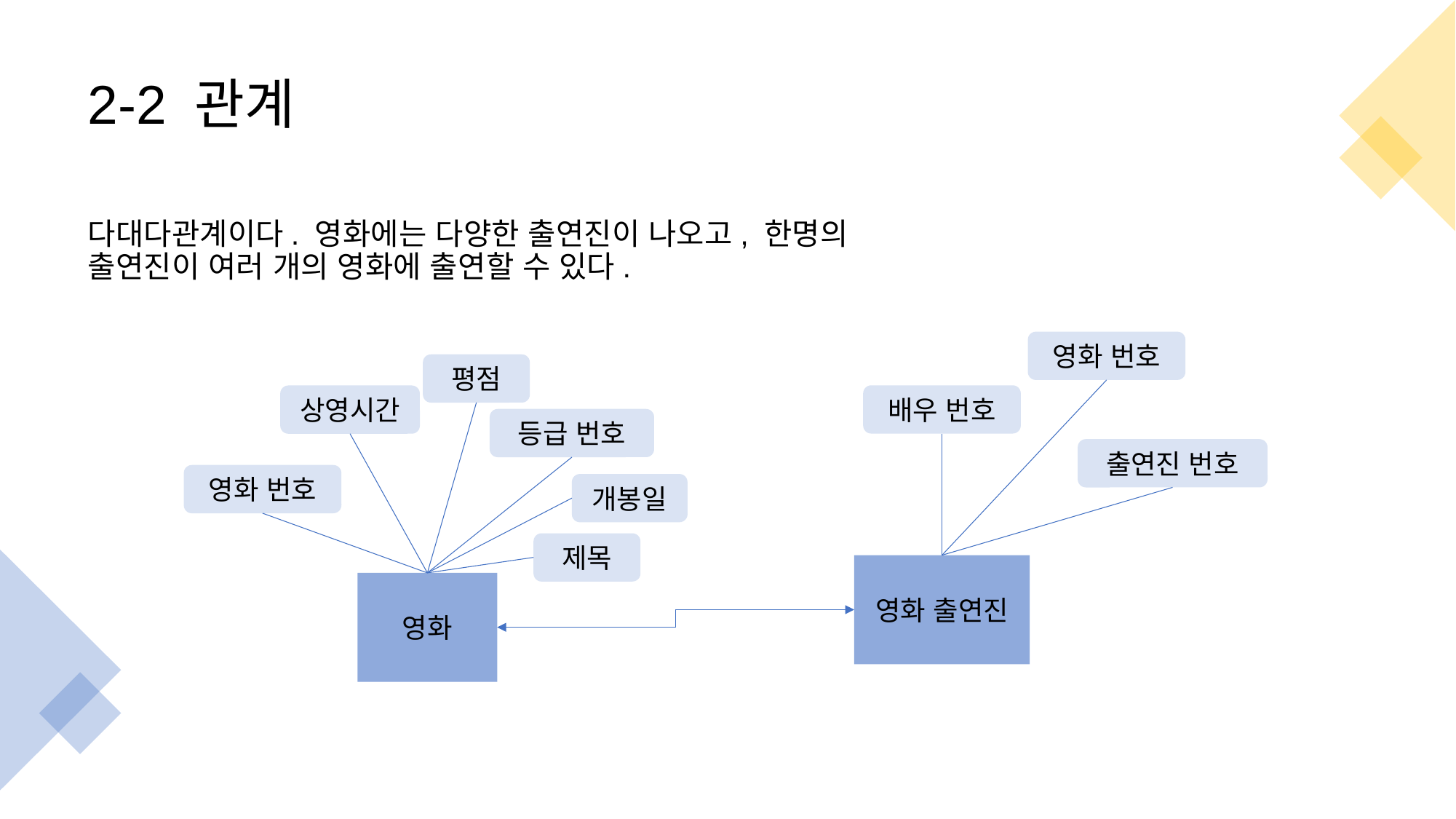

# 2-2 관계
다대다관계이다. 영화에는 다양한 출연진이 나오고, 한명의 출연진이 여러 개의 영화에 출연할 수 있다.

영화 번호
배우 번호
출연진 번호

영화 출연진

평점
상영시간
등급 번호
영화 번호
개봉일
제목

영화